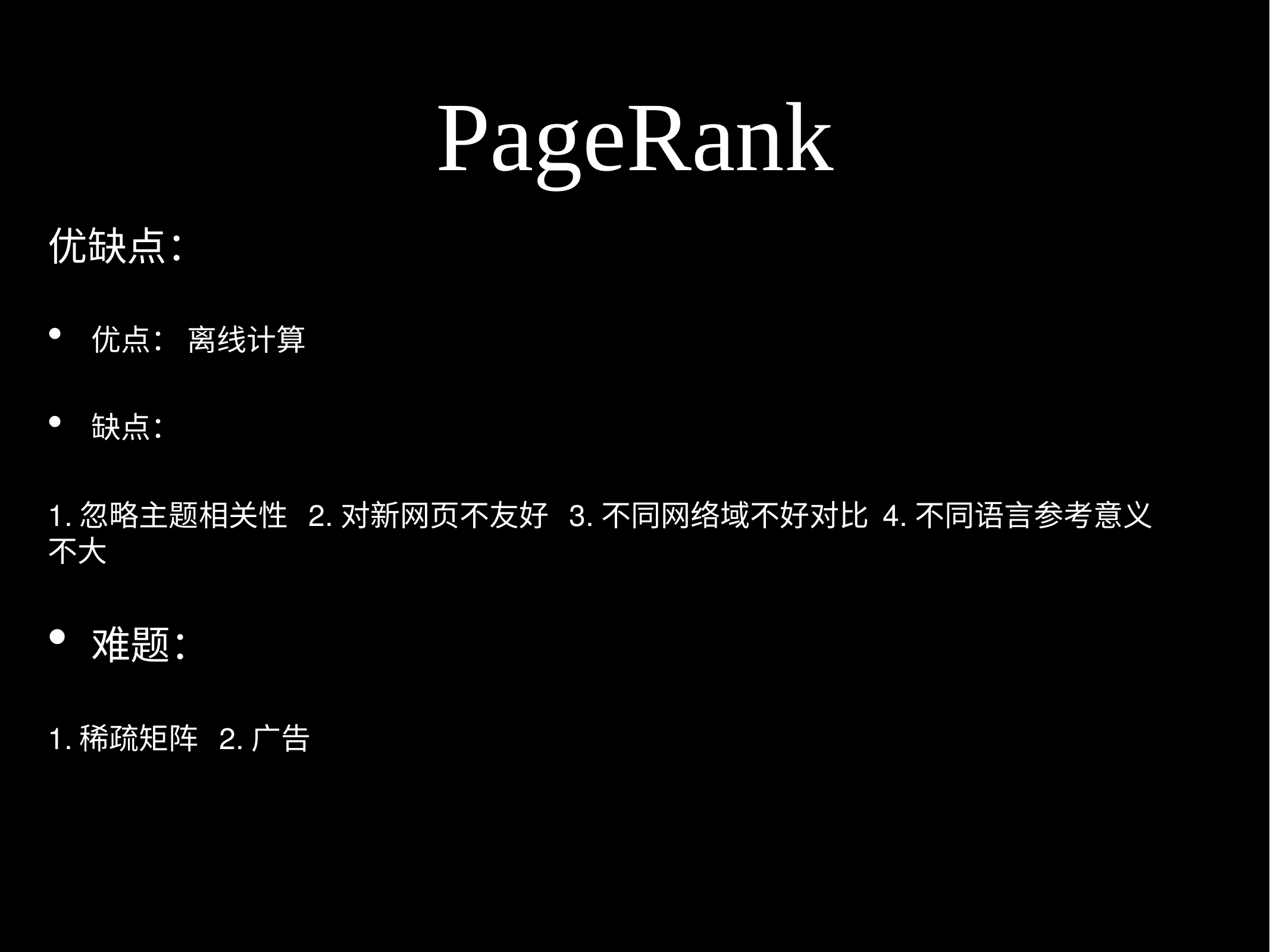

# PageRank
优缺点：
优点： 离线计算
缺点：
1.忽略主题相关性  2.对新网页不友好  3.不同网络域不好对比 4.不同语言参考意义不大
难题：
1.稀疏矩阵  2.广告